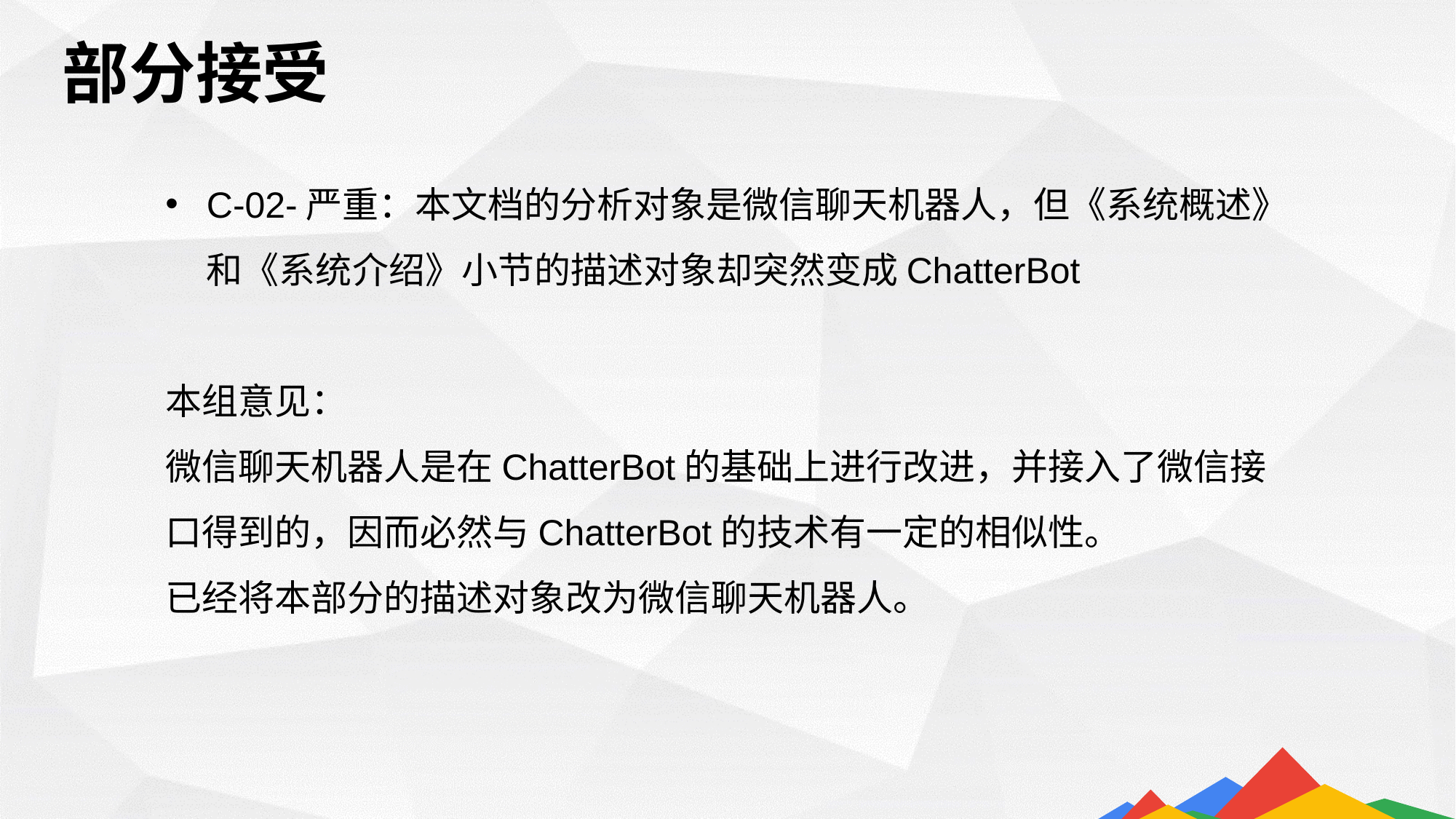

部分接受
C-02-严重：本文档的分析对象是微信聊天机器人，但《系统概述》和《系统介绍》小节的描述对象却突然变成ChatterBot

本组意见：
微信聊天机器人是在ChatterBot的基础上进行改进，并接入了微信接口得到的，因而必然与ChatterBot的技术有一定的相似性。
已经将本部分的描述对象改为微信聊天机器人。